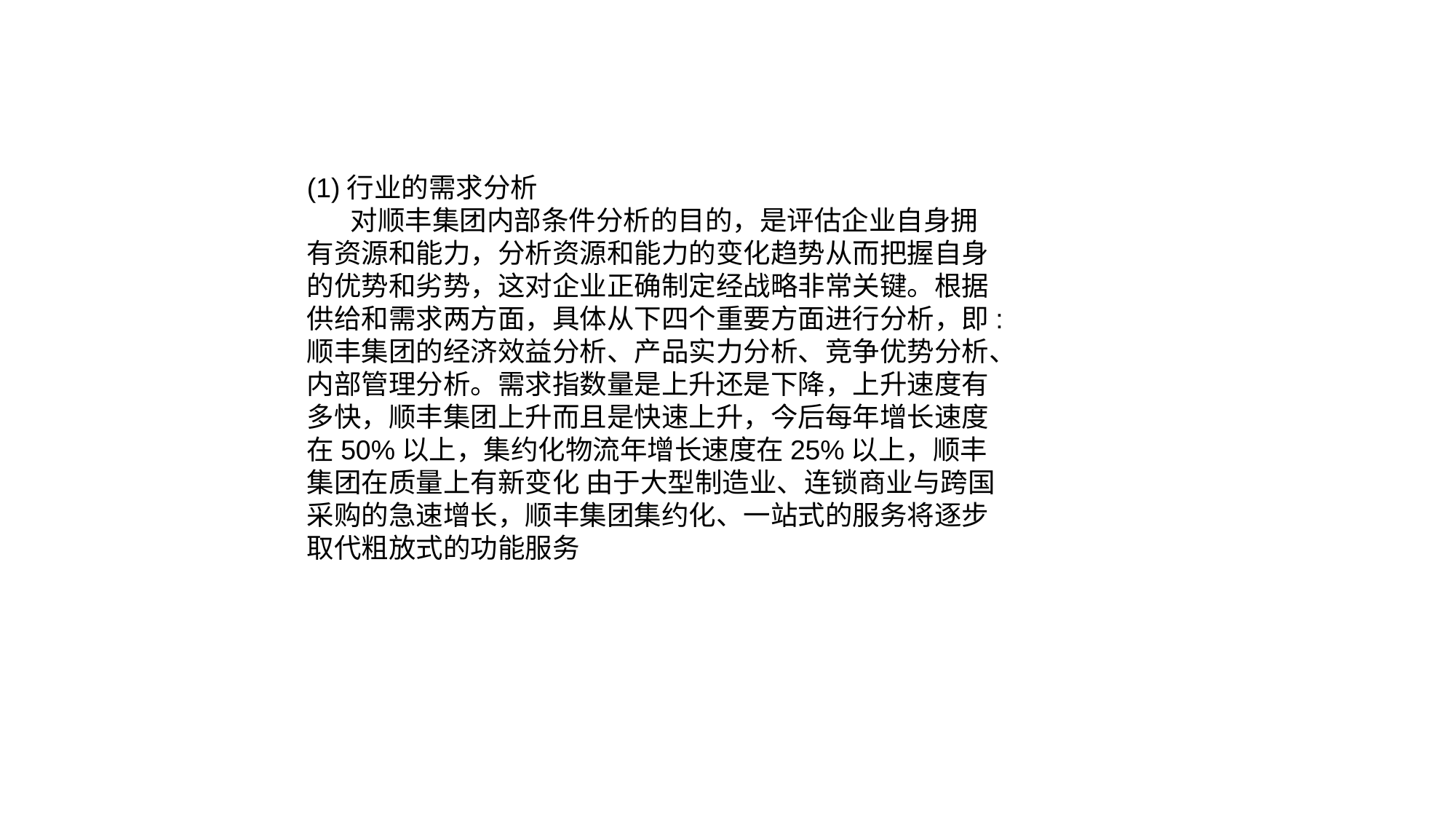

(1)行业的需求分析
      对顺丰集团内部条件分析的目的，是评估企业自身拥有资源和能力，分析资源和能力的变化趋势从而把握自身的优势和劣势，这对企业正确制定经战略非常关键。根据供给和需求两方面，具体从下四个重要方面进行分析，即:顺丰集团的经济效益分析、产品实力分析、竞争优势分析、内部管理分析。需求指数量是上升还是下降，上升速度有多快，顺丰集团上升而且是快速上升，今后每年增长速度在50%以上，集约化物流年增长速度在25%以上，顺丰集团在质量上有新变化 由于大型制造业、连锁商业与跨国采购的急速增长，顺丰集团集约化、一站式的服务将逐步取代粗放式的功能服务